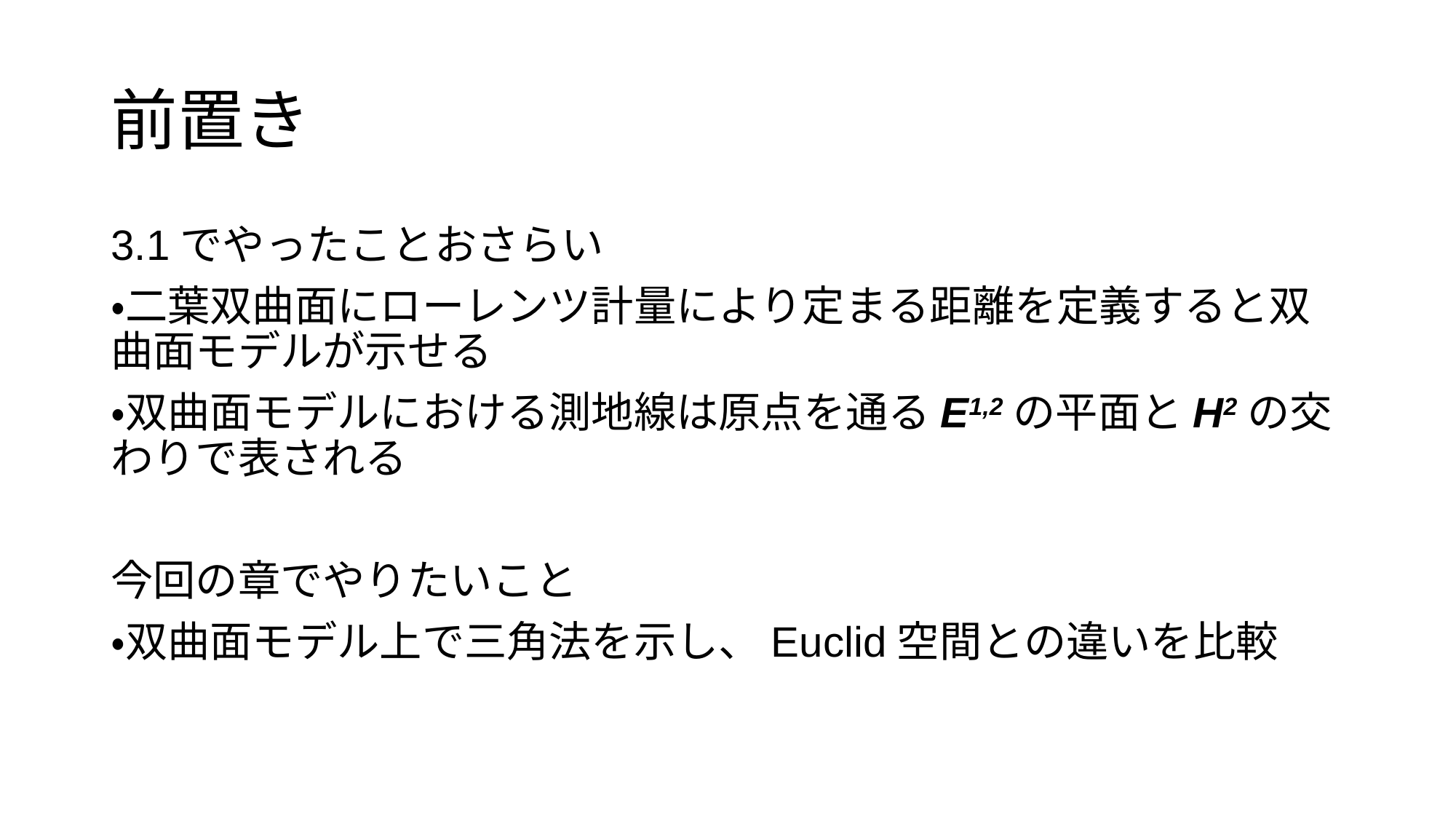

# 前置き
3.1でやったことおさらい
・二葉双曲面にローレンツ計量により定まる距離を定義すると双曲面モデルが示せる
・双曲面モデルにおける測地線は原点を通るE1,2の平面とH2の交わりで表される

今回の章でやりたいこと
・双曲面モデル上で三角法を示し、Euclid空間との違いを比較